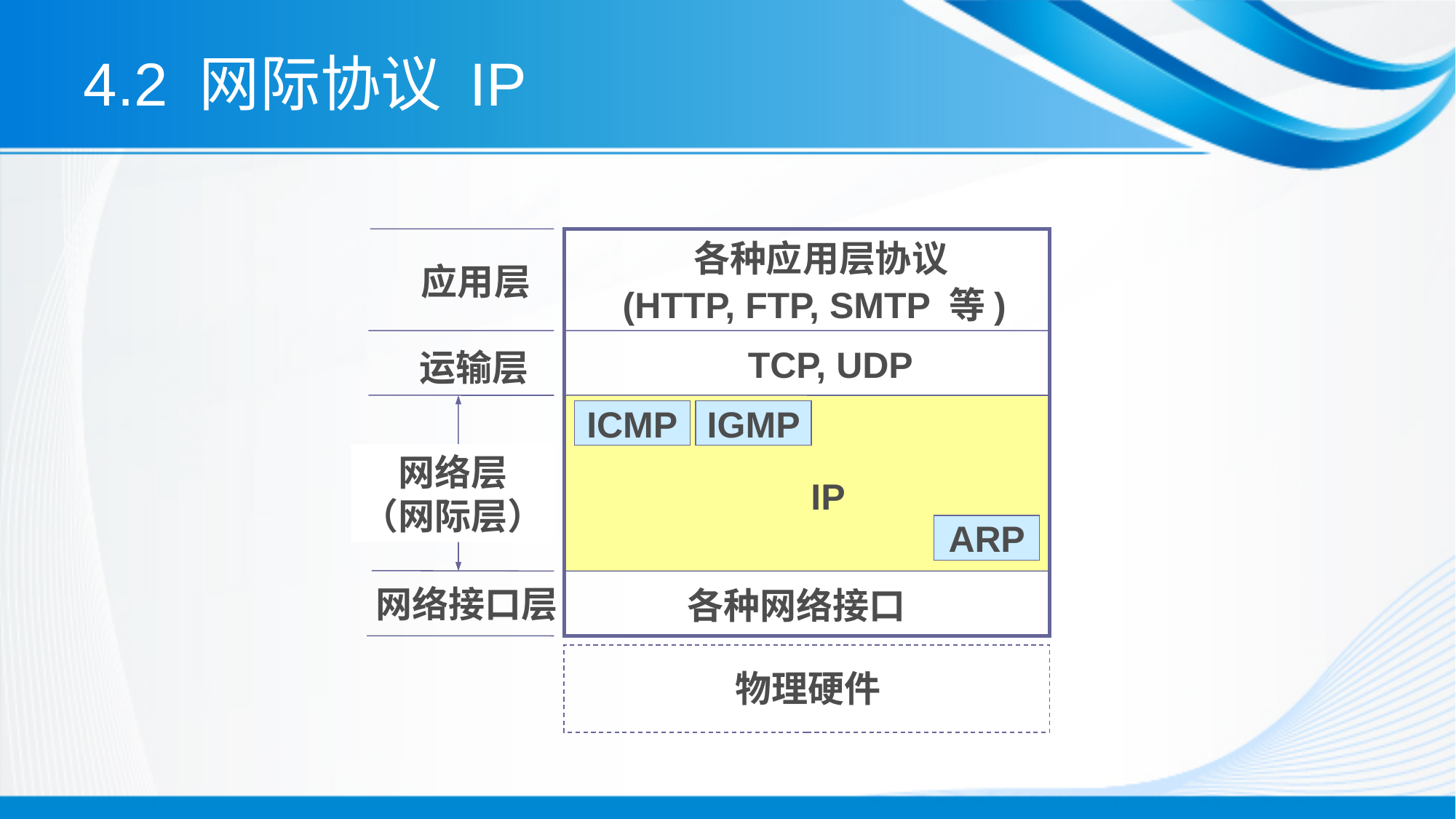

# 4.2 网际协议 IP

各种应用层协议
应用层
(HTTP, FTP, SMTP 等)

TCP, UDP
运输层

ICMP
IGMP
网络层
（网际层）
IP
ARP

各种网络接口
  网络接口层

物理硬件